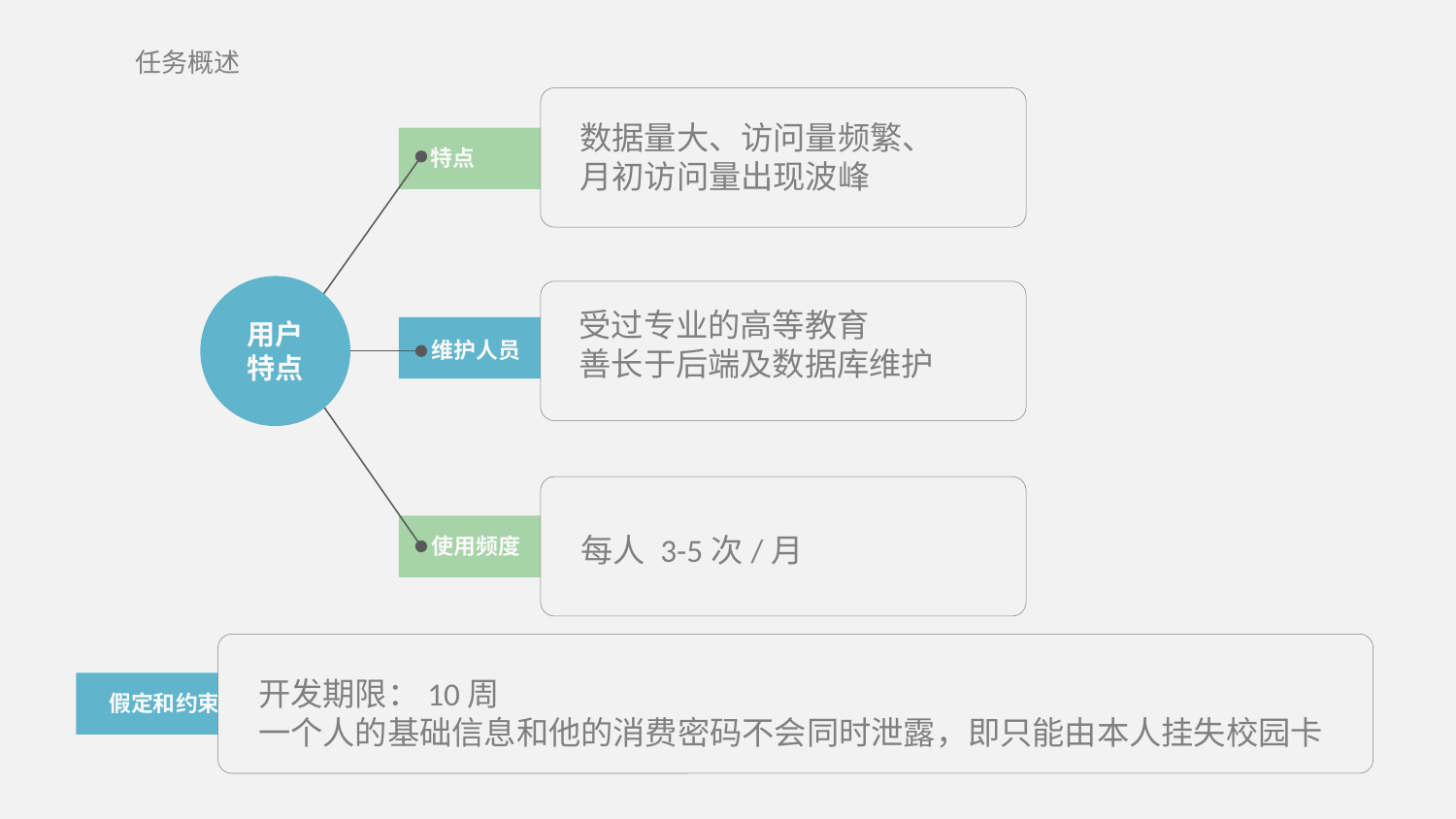

数据量大、访问量频繁、
月初访问量出现波峰

特点

用户
特点

受过专业的高等教育
善长于后端及数据库维护

维护人员

每人 3-5次/月

使用频度

开发期限：10周
一个人的基础信息和他的消费密码不会同时泄露，即只能由本人挂失校园卡

假定和约束